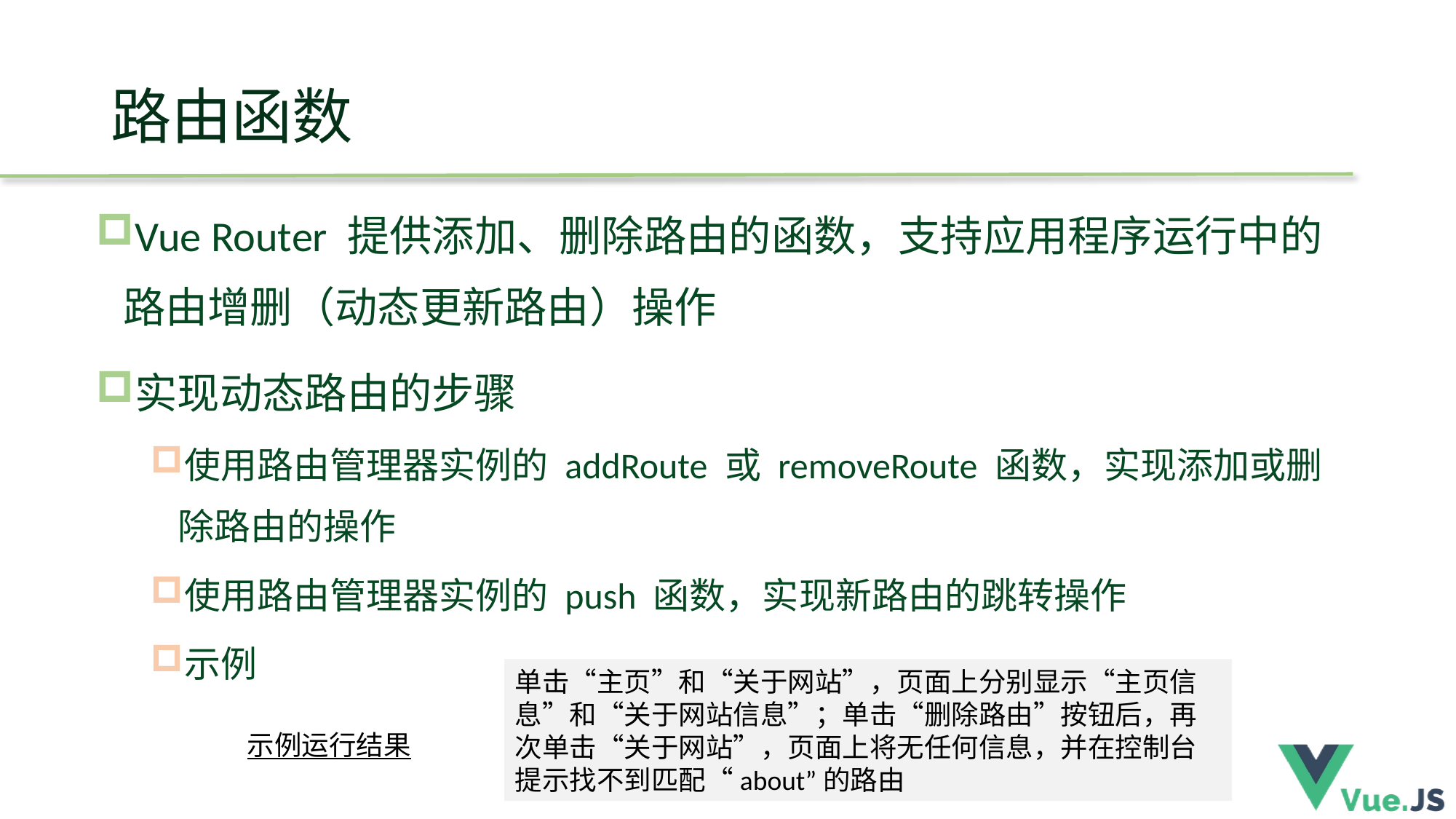

# 路由函数
Vue Router 提供添加、删除路由的函数，支持应用程序运行中的路由增删（动态更新路由）操作
实现动态路由的步骤
使用路由管理器实例的 addRoute 或 removeRoute 函数，实现添加或删除路由的操作
使用路由管理器实例的 push 函数，实现新路由的跳转操作
示例

单击“主页”和“关于网站”，页面上分别显示“主页信息”和“关于网站信息”；单击“删除路由”按钮后，再次单击“关于网站”，页面上将无任何信息，并在控制台提示找不到匹配“about”的路由
示例运行结果